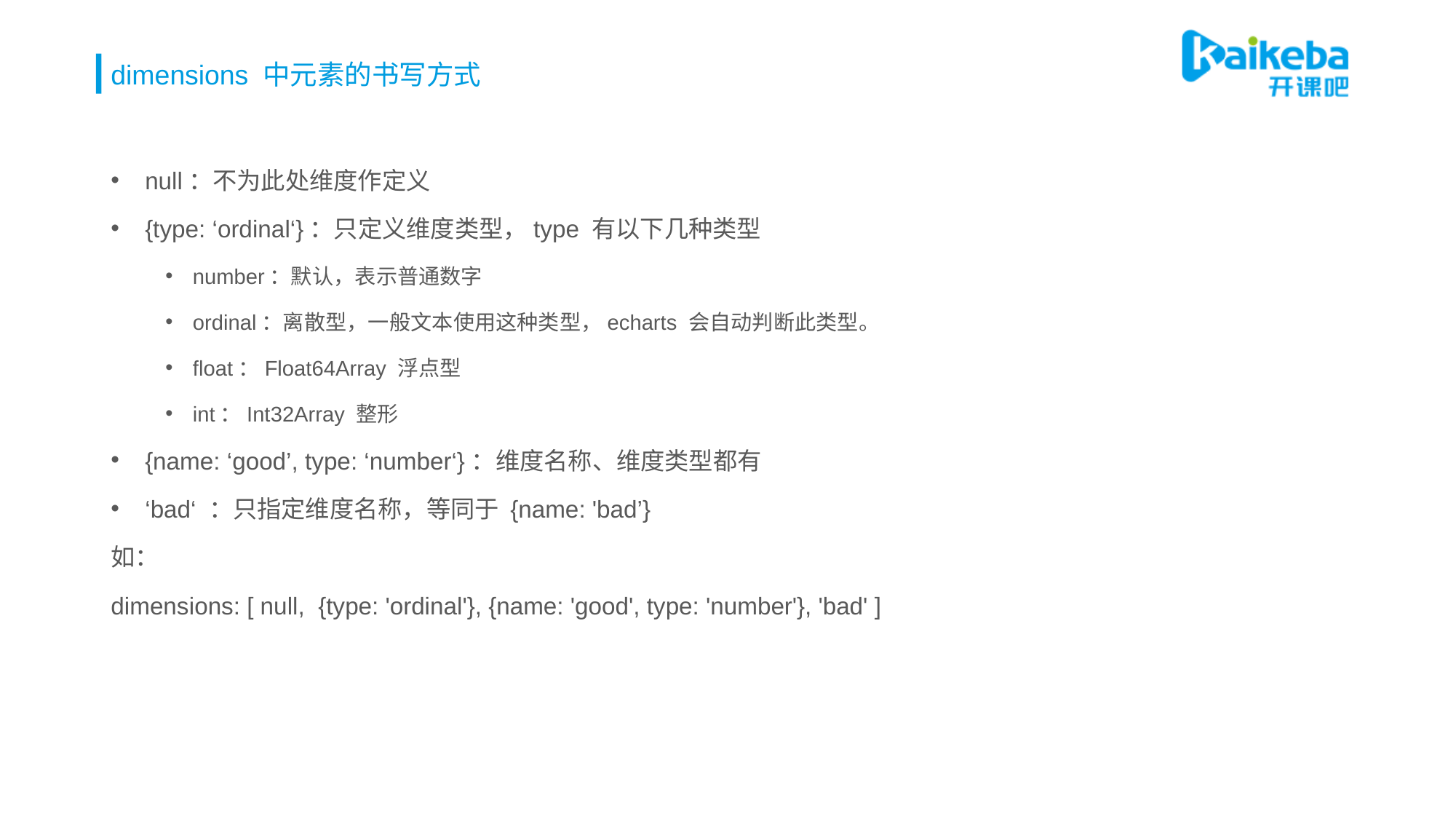

# dimensions 中元素的书写方式
null：不为此处维度作定义
{type: ‘ordinal‘}：只定义维度类型，type 有以下几种类型
number：默认，表示普通数字
ordinal：离散型，一般文本使用这种类型，echarts 会自动判断此类型。
float：Float64Array 浮点型
int：Int32Array 整形
{name: ‘good’, type: ‘number‘}：维度名称、维度类型都有
‘bad‘ ：只指定维度名称，等同于 {name: 'bad’}
如：
dimensions: [ null,  {type: 'ordinal'}, {name: 'good', type: 'number'}, 'bad' ]